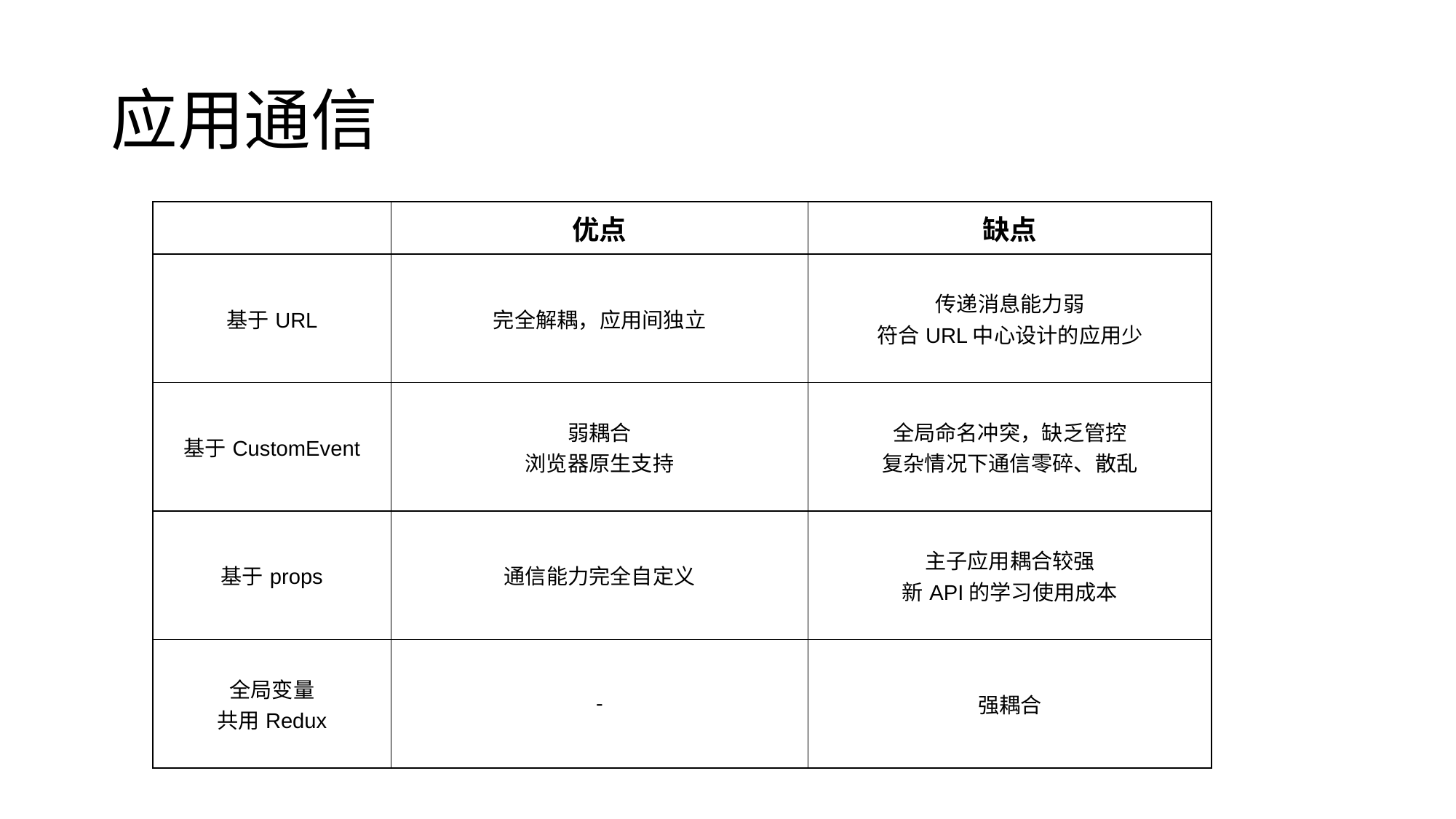

# 应用通信
|  | 优点 | 缺点 |
| --- | --- | --- |
| 基于URL | 完全解耦，应用间独立 | 传递消息能力弱 符合URL中心设计的应用少 |
| 基于CustomEvent | 弱耦合 浏览器原生支持 | 全局命名冲突，缺乏管控 复杂情况下通信零碎、散乱 |
| 基于props | 通信能力完全自定义 | 主子应用耦合较强 新API的学习使用成本 |
| 全局变量 共用Redux | - | 强耦合 |